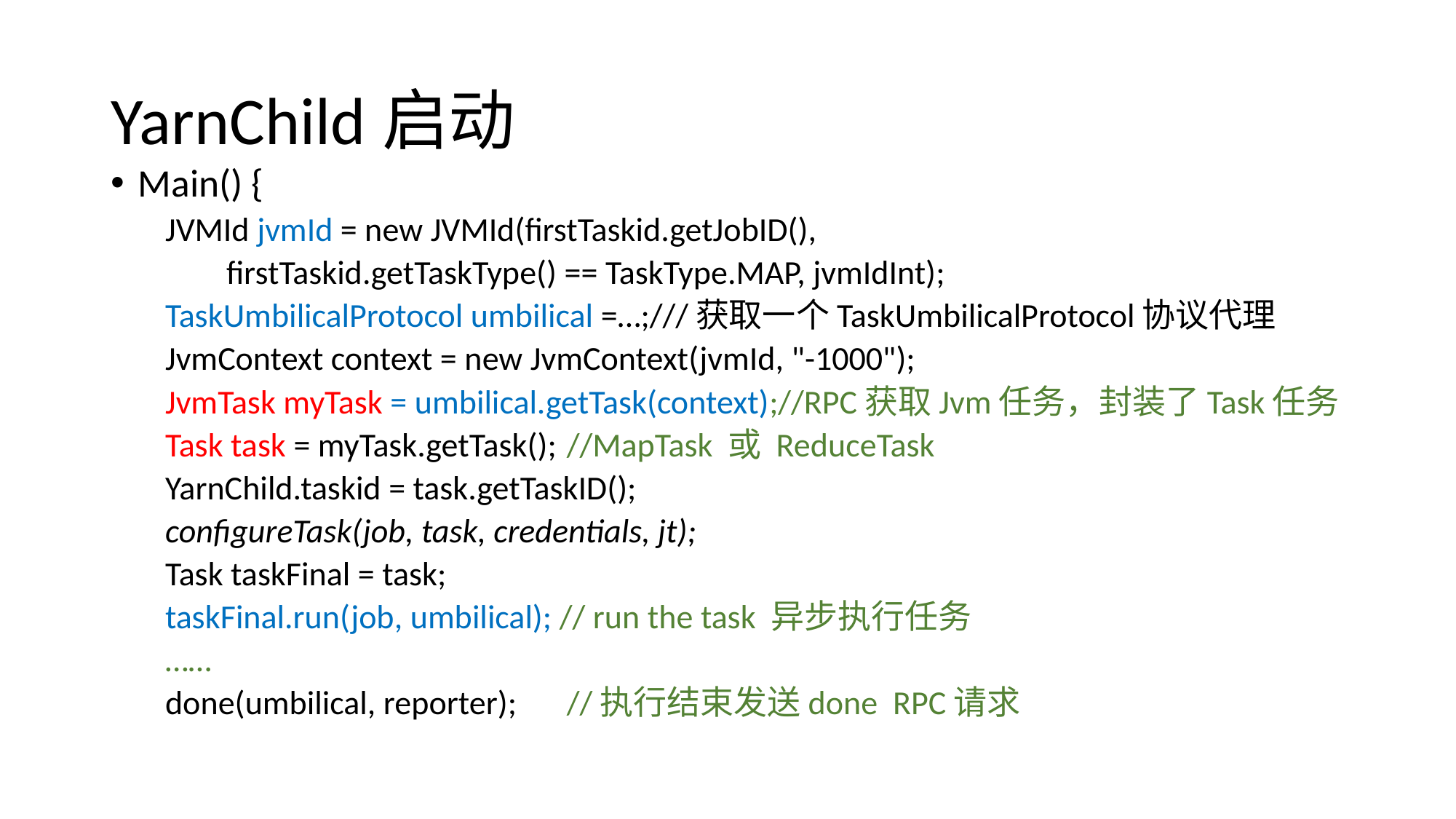

# YarnChild启动
Main() {
JVMId jvmId = new JVMId(firstTaskid.getJobID(),
        firstTaskid.getTaskType() == TaskType.MAP, jvmIdInt);
TaskUmbilicalProtocol umbilical =…;///获取一个TaskUmbilicalProtocol协议代理
JvmContext context = new JvmContext(jvmId, "-1000");
JvmTask myTask = umbilical.getTask(context);//RPC获取Jvm任务，封装了Task任务
Task task = myTask.getTask();	//MapTask 或 ReduceTask
YarnChild.taskid = task.getTaskID();
configureTask(job, task, credentials, jt);
Task taskFinal = task;
	taskFinal.run(job, umbilical); // run the task 异步执行任务
		……
		done(umbilical, reporter);	//执行结束发送done  RPC请求